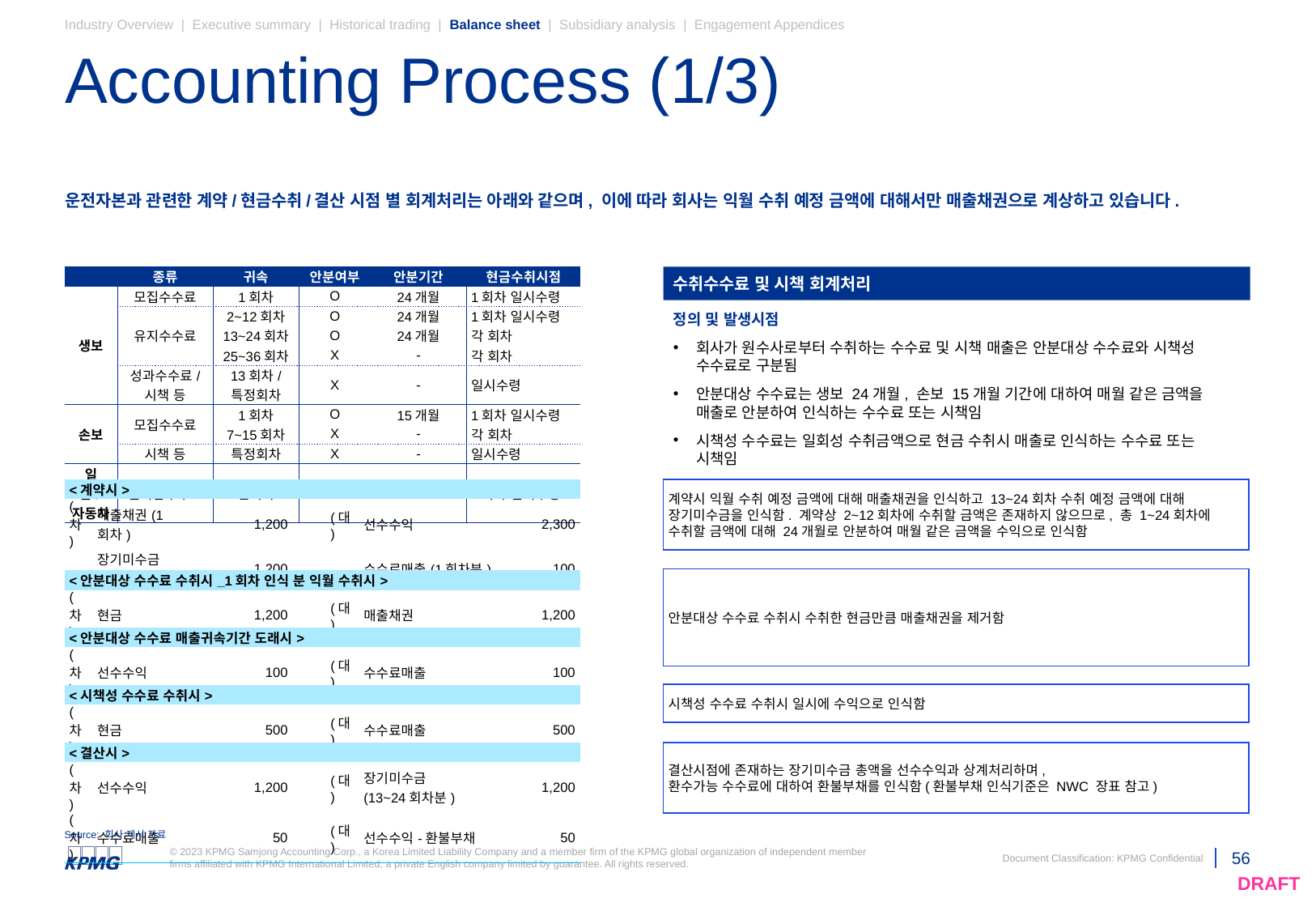

Industry Overview  |  Executive summary  |  Historical trading  |  Balance sheet  |  Subsidiary analysis  |  Engagement Appendices
# Accounting Process (1/3)
운전자본과 관련한 계약/현금수취/결산 시점 별 회계처리는 아래와 같으며, 이에 따라 회사는 익월 수취 예정 금액에 대해서만 매출채권으로 계상하고 있습니다.
|  | 종류 | 귀속 | 안분여부 | 안분기간 | 현금수취시점 |
| --- | --- | --- | --- | --- | --- |
| 생보 | 모집수수료 | 1회차 | O | 24개월 | 1회차 일시수령 |
|  | 유지수수료 | 2~12회차 | O | 24개월 | 1회차 일시수령 |
|  |  | 13~24회차 | O | 24개월 | 각 회차 |
|  |  | 25~36회차 | X | - | 각 회차 |
|  | 성과수수료/ 시책 등 | 13회차/ 특정회차 | X | - | 일시수령 |
| 손보 | 모집수수료 | 1회차 | O | 15개월 | 1회차 일시수령 |
|  |  | 7~15회차 | X | - | 각 회차 |
|  | 시책 등 | 특정회차 | X | - | 일시수령 |
| 일반/자동차 | 일시납수수료 | 전회차 | X | - | 1회차 일시수령 |
수취수수료 및 시책 회계처리
정의 및 발생시점
회사가 원수사로부터 수취하는 수수료 및 시책 매출은 안분대상 수수료와 시책성 수수료로 구분됨
안분대상 수수료는 생보 24개월, 손보 15개월 기간에 대하여 매월 같은 금액을 매출로 안분하여 인식하는 수수료 또는 시책임
시책성 수수료는 일회성 수취금액으로 현금 수취시 매출로 인식하는 수수료 또는 시책임
| <계약시> |  |  |  |  |  |  |
| --- | --- | --- | --- | --- | --- | --- |
| (차) | 매출채권(1회차) | 1,200 |  | (대) | 선수수익 | 2,300 |
|  | 장기미수금 (13~24회차분) | 1,200 |  |  | 수수료매출(1회차분) | 100 |
계약시 익월 수취 예정 금액에 대해 매출채권을 인식하고 13~24회차 수취 예정 금액에 대해 장기미수금을 인식함. 계약상 2~12회차에 수취할 금액은 존재하지 않으므로, 총 1~24회차에 수취할 금액에 대해 24개월로 안분하여 매월 같은 금액을 수익으로 인식함
안분대상 수수료 수취시 수취한 현금만큼 매출채권을 제거함
| <안분대상 수수료 수취시\_1회차 인식 분 익월 수취시> |  |  |  |  |  |  |
| --- | --- | --- | --- | --- | --- | --- |
| (차) | 현금 | 1,200 |  | (대) | 매출채권 | 1,200 |
| <안분대상 수수료 매출귀속기간 도래시> |  |  |  |  |  |  |
| --- | --- | --- | --- | --- | --- | --- |
| (차) | 선수수익 | 100 |  | (대) | 수수료매출 | 100 |
시책성 수수료 수취시 일시에 수익으로 인식함
| <시책성 수수료 수취시> |  |  |  |  |  |  |
| --- | --- | --- | --- | --- | --- | --- |
| (차) | 현금 | 500 |  | (대) | 수수료매출 | 500 |
결산시점에 존재하는 장기미수금 총액을 선수수익과 상계처리하며,
환수가능 수수료에 대하여 환불부채를 인식함(환불부채 인식기준은 NWC 장표 참고)
| <결산시> |  |  |  |  |  |  |
| --- | --- | --- | --- | --- | --- | --- |
| (차) | 선수수익 | 1,200 |  | (대) | 장기미수금 (13~24회차분) | 1,200 |
| (차) | 수수료매출 | 50 |  | (대) | 선수수익-환불부채 | 50 |
Source: 회사 제시 자료